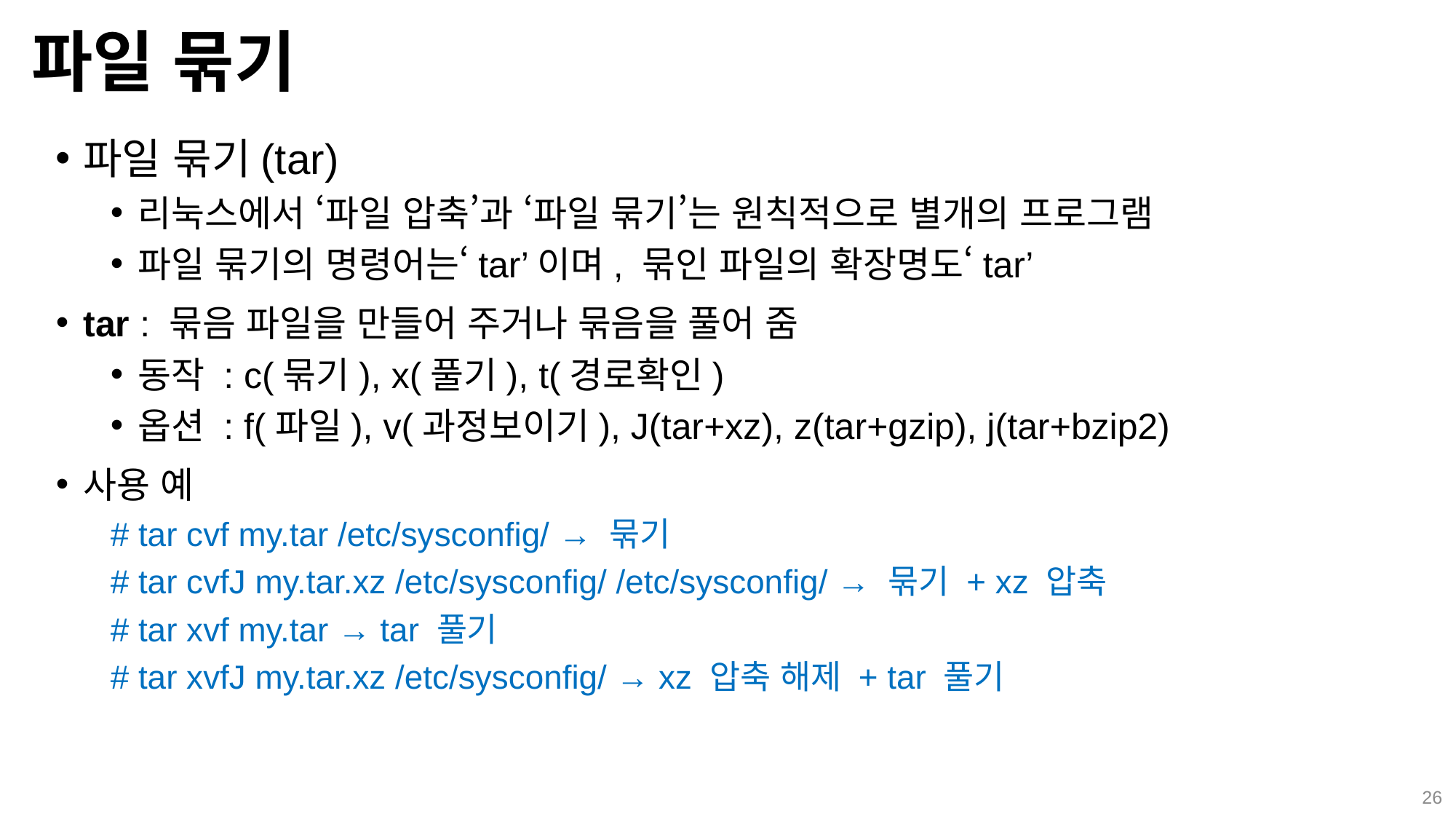

# 파일 묶기
파일 묶기(tar)
리눅스에서 ‘파일 압축’과 ‘파일 묶기’는 원칙적으로 별개의 프로그램
파일 묶기의 명령어는‘tar’이며, 묶인 파일의 확장명도‘tar’
tar : 묶음 파일을 만들어 주거나 묶음을 풀어 줌
동작 : c(묶기), x(풀기), t(경로확인)
옵션 : f(파일), v(과정보이기), J(tar+xz), z(tar+gzip), j(tar+bzip2)
사용 예
# tar cvf my.tar /etc/sysconfig/ → 묶기
# tar cvfJ my.tar.xz /etc/sysconfig/ /etc/sysconfig/ → 묶기 + xz 압축
# tar xvf my.tar → tar 풀기
# tar xvfJ my.tar.xz /etc/sysconfig/ → xz 압축 해제 + tar 풀기

26